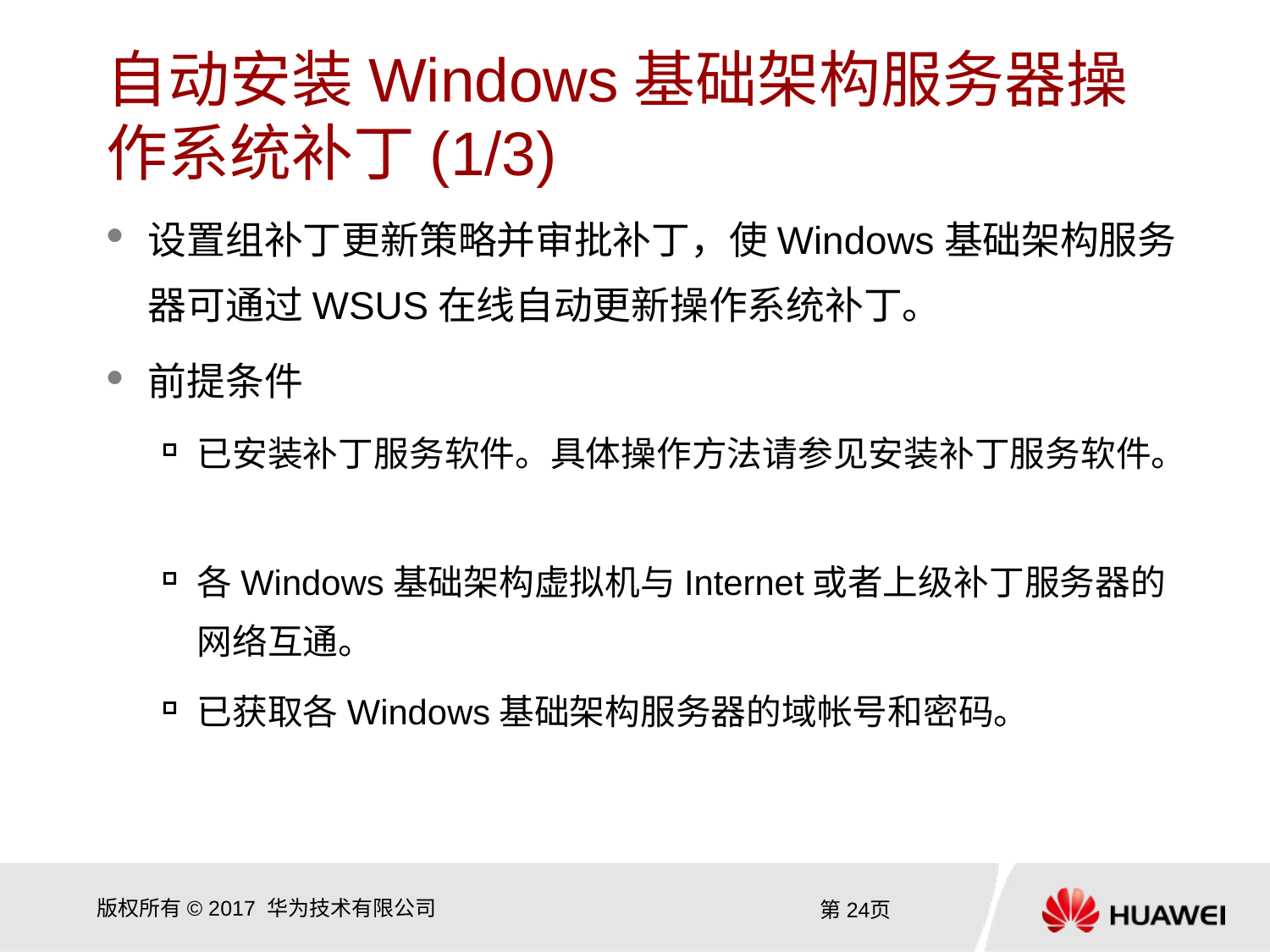

# 自动安装Windows基础架构服务器操作系统补丁(1/3)
设置组补丁更新策略并审批补丁，使Windows基础架构服务器可通过WSUS在线自动更新操作系统补丁。
前提条件
已安装补丁服务软件。具体操作方法请参见安装补丁服务软件。
各Windows基础架构虚拟机与Internet或者上级补丁服务器的网络互通。
已获取各Windows基础架构服务器的域帐号和密码。